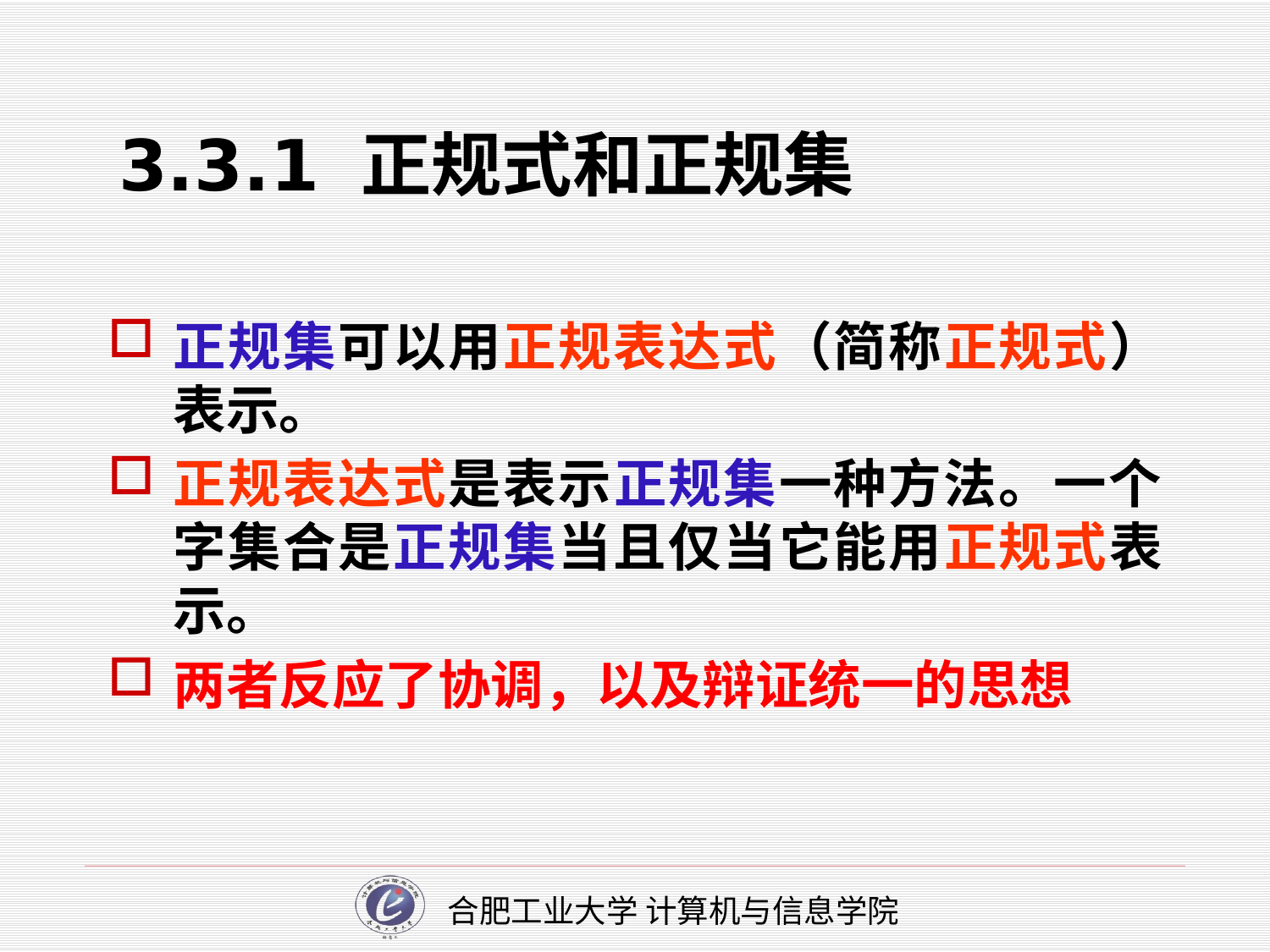

# 3.3.1 正规式和正规集
正规集可以用正规表达式（简称正规式）表示。
正规表达式是表示正规集一种方法。一个字集合是正规集当且仅当它能用正规式表示。
两者反应了协调，以及辩证统一的思想
32